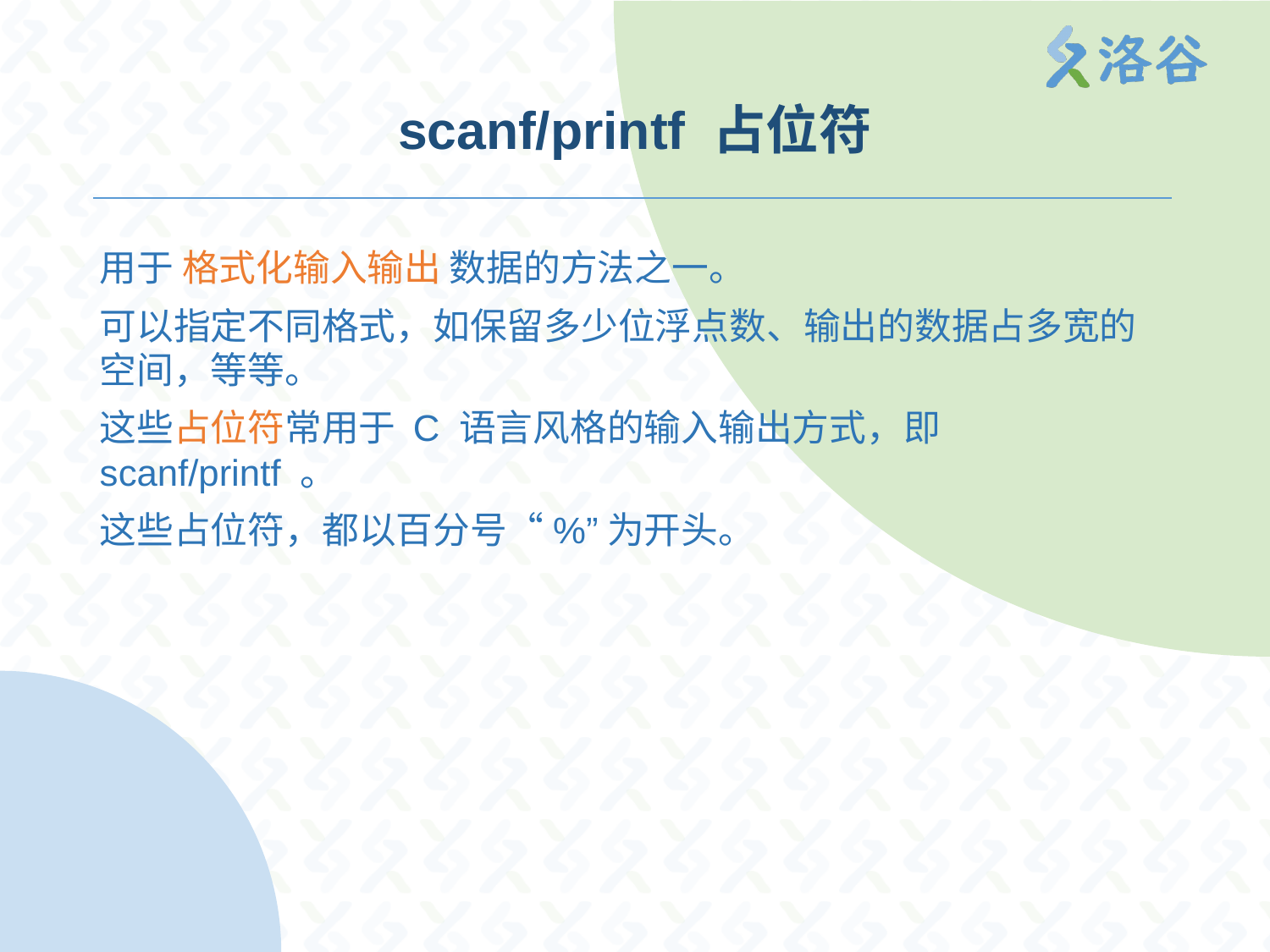

# scanf/printf 占位符
用于 格式化输入输出 数据的方法之一。
可以指定不同格式，如保留多少位浮点数、输出的数据占多宽的空间，等等。
这些占位符常用于 C 语言风格的输入输出方式，即 scanf/printf 。
这些占位符，都以百分号“%”为开头。